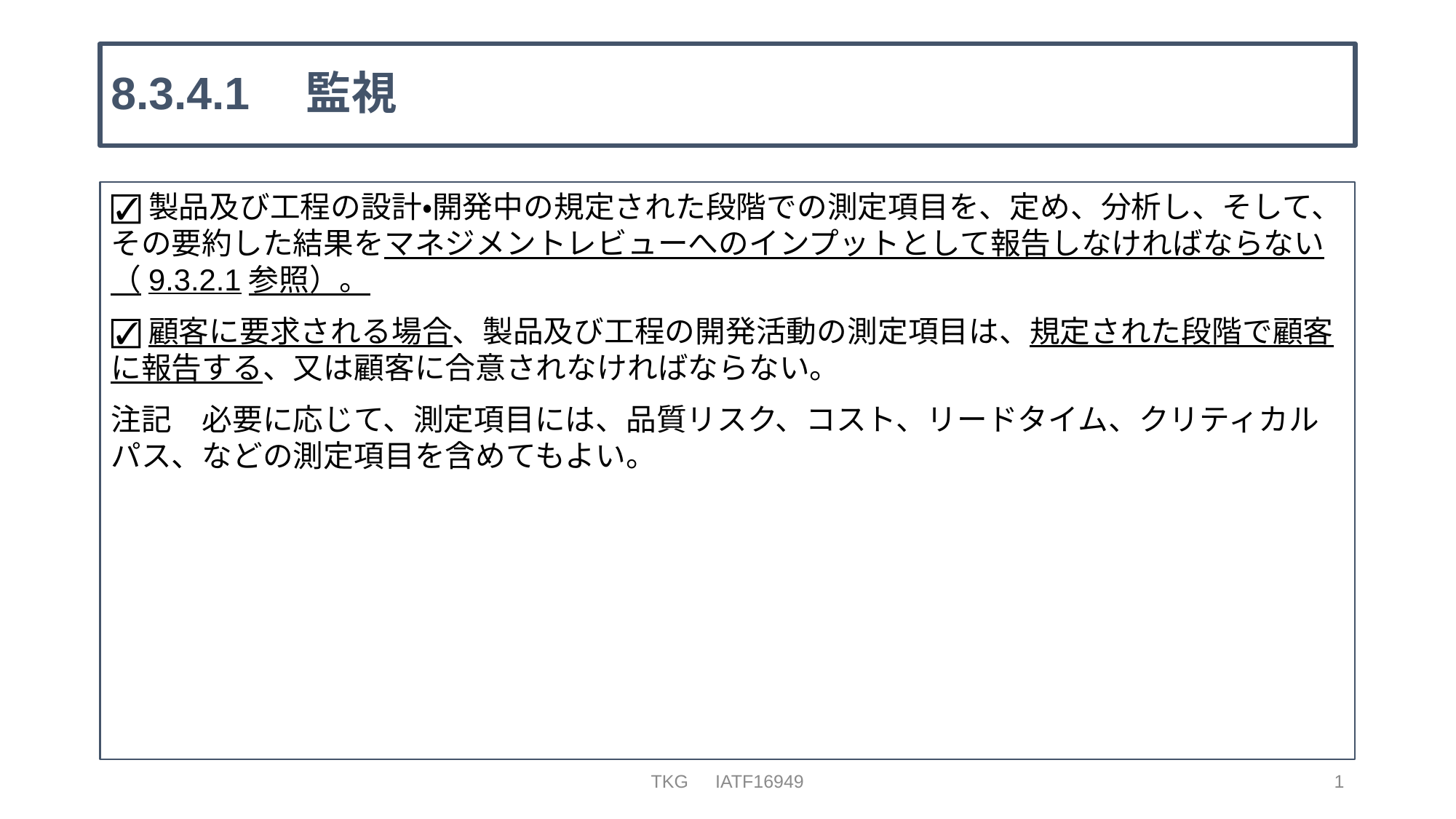

# 8.3.4.1　監視
☑製品及び工程の設計・開発中の規定された段階での測定項目を、定め、分析し、そして、その要約した結果をマネジメントレビューへのインプットとして報告しなければならない（9.3.2.1参照）。
☑顧客に要求される場合、製品及び工程の開発活動の測定項目は、規定された段階で顧客に報告する、又は顧客に合意されなければならない。
注記　必要に応じて、測定項目には、品質リスク、コスト、リードタイム、クリティカルパス、などの測定項目を含めてもよい。
TKG　IATF16949
1